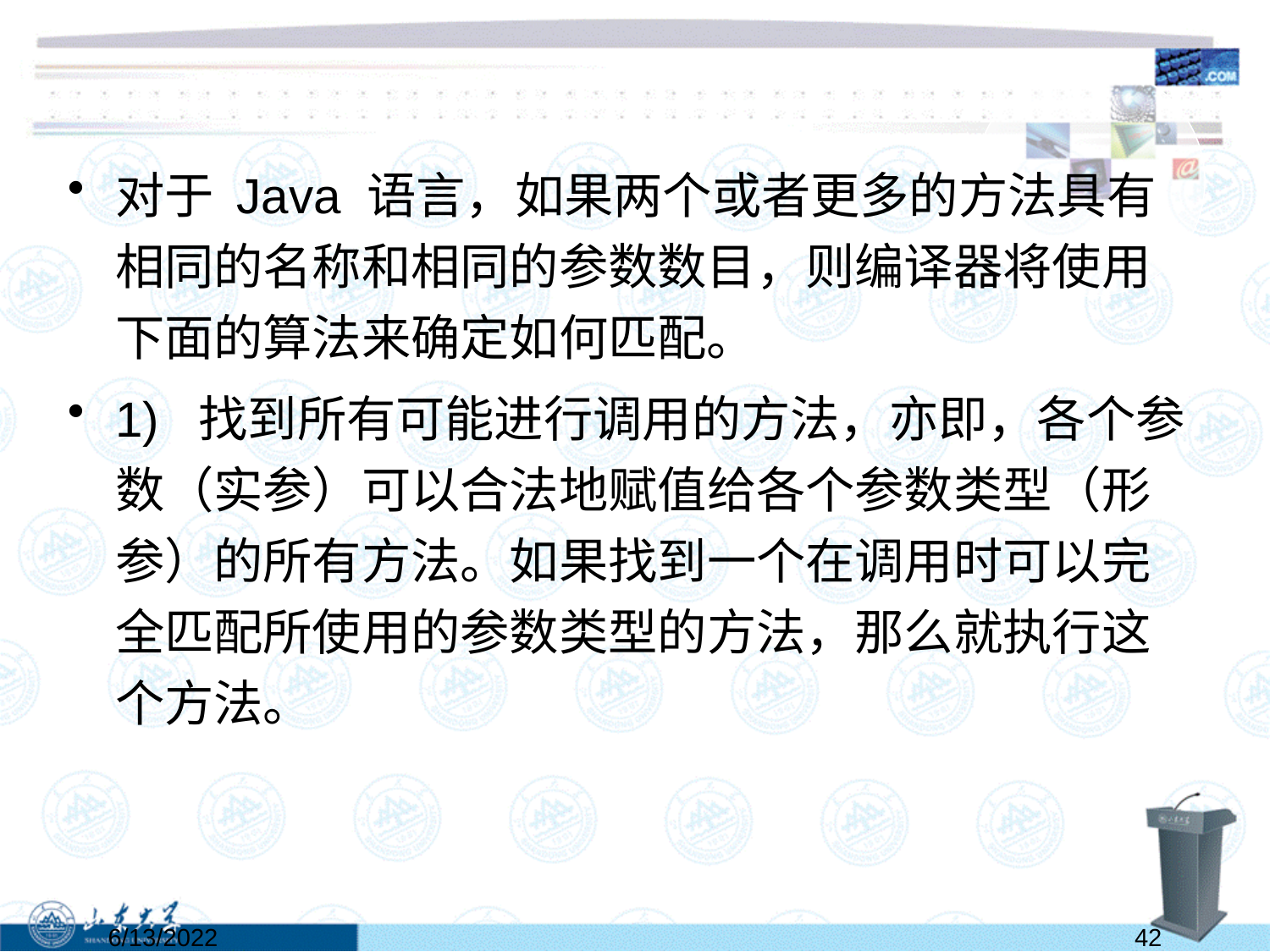

#
对于 Java 语言，如果两个或者更多的方法具有相同的名称和相同的参数数目，则编译器将使用下面的算法来确定如何匹配。
1)  找到所有可能进行调用的方法，亦即，各个参数（实参）可以合法地赋值给各个参数类型（形参）的所有方法。如果找到一个在调用时可以完全匹配所使用的参数类型的方法，那么就执行这个方法。
6/13/2022
42